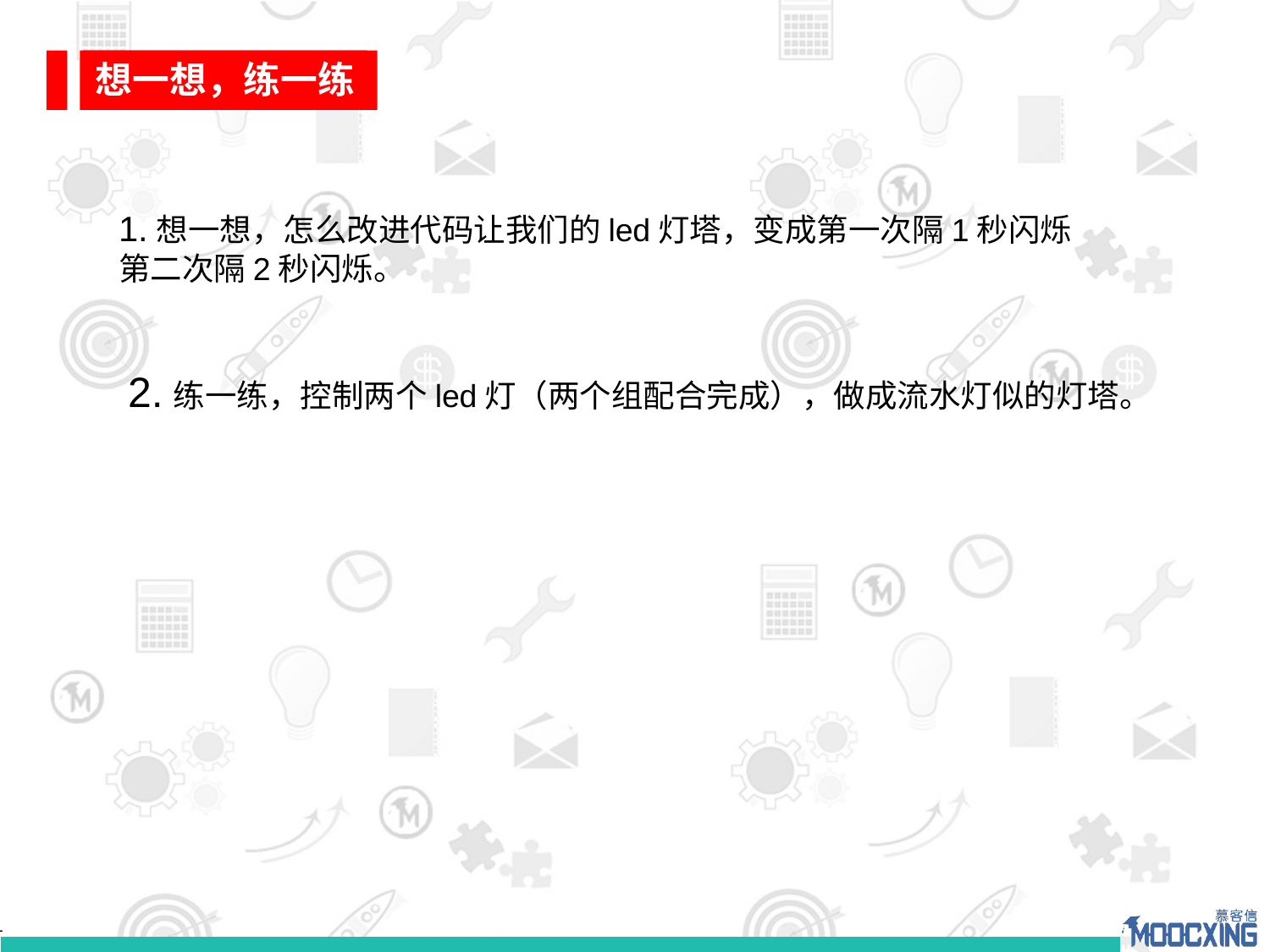

想一想，练一练
1.想一想，怎么改进代码让我们的led灯塔，变成第一次隔1秒闪烁
第二次隔2秒闪烁。
2.练一练，控制两个led灯（两个组配合完成），做成流水灯似的灯塔。